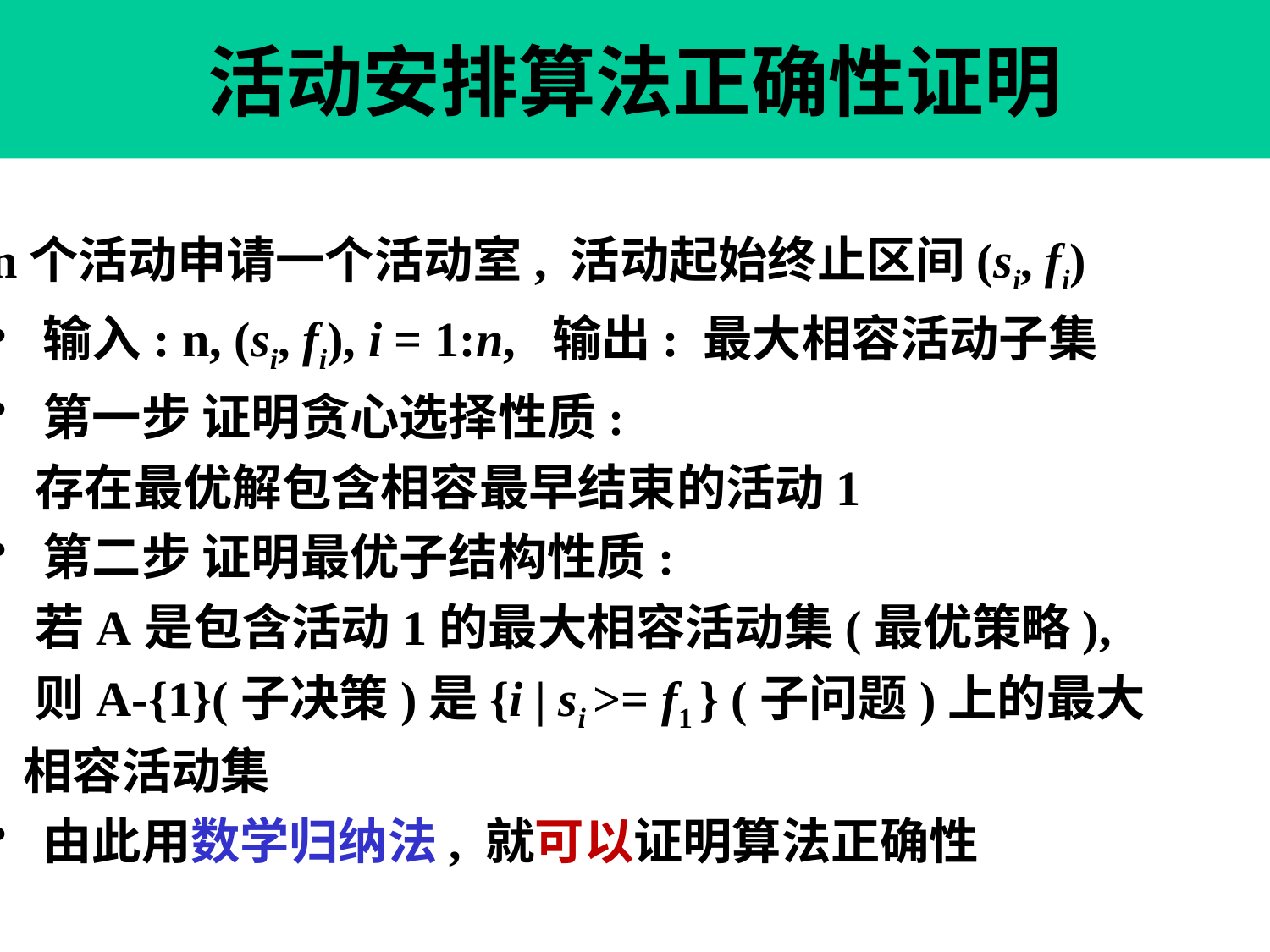

# 活动安排算法正确性证明
n个活动申请一个活动室, 活动起始终止区间(si, fi)
 输入: n, (si, fi), i = 1:n,  输出: 最大相容活动子集
 第一步 证明贪心选择性质:
   存在最优解包含相容最早结束的活动1
 第二步 证明最优子结构性质:
   若A是包含活动1的最大相容活动集(最优策略),
   则A-{1}(子决策)是{i | si >= f1 } (子问题)上的最大
   相容活动集
 由此用数学归纳法, 就可以证明算法正确性